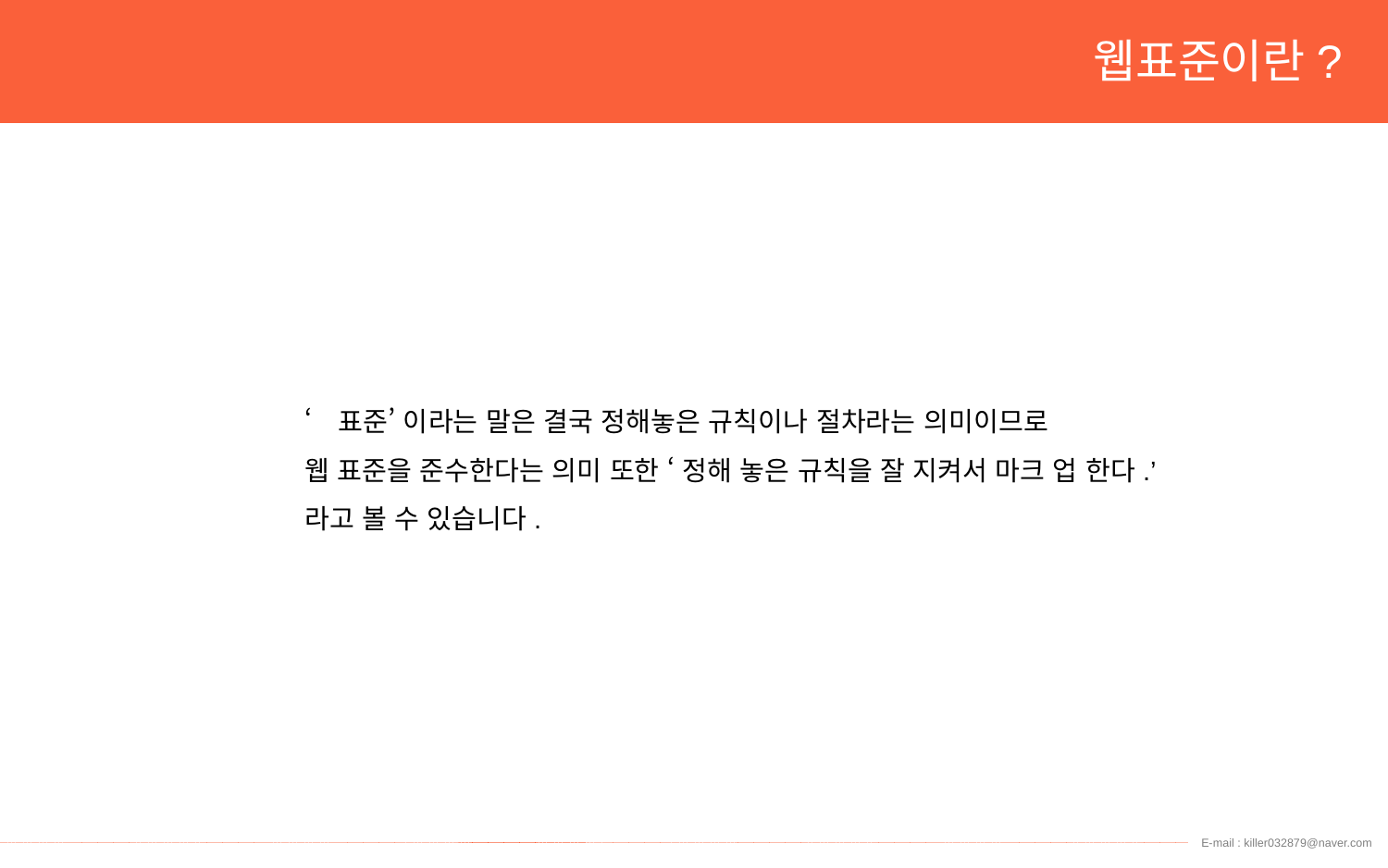

웹표준이란?
‘표준’ 이라는 말은 결국 정해놓은 규칙이나 절차라는 의미이므로
웹 표준을 준수한다는 의미 또한 ‘ 정해 놓은 규칙을 잘 지켜서 마크 업 한다.’
라고 볼 수 있습니다.